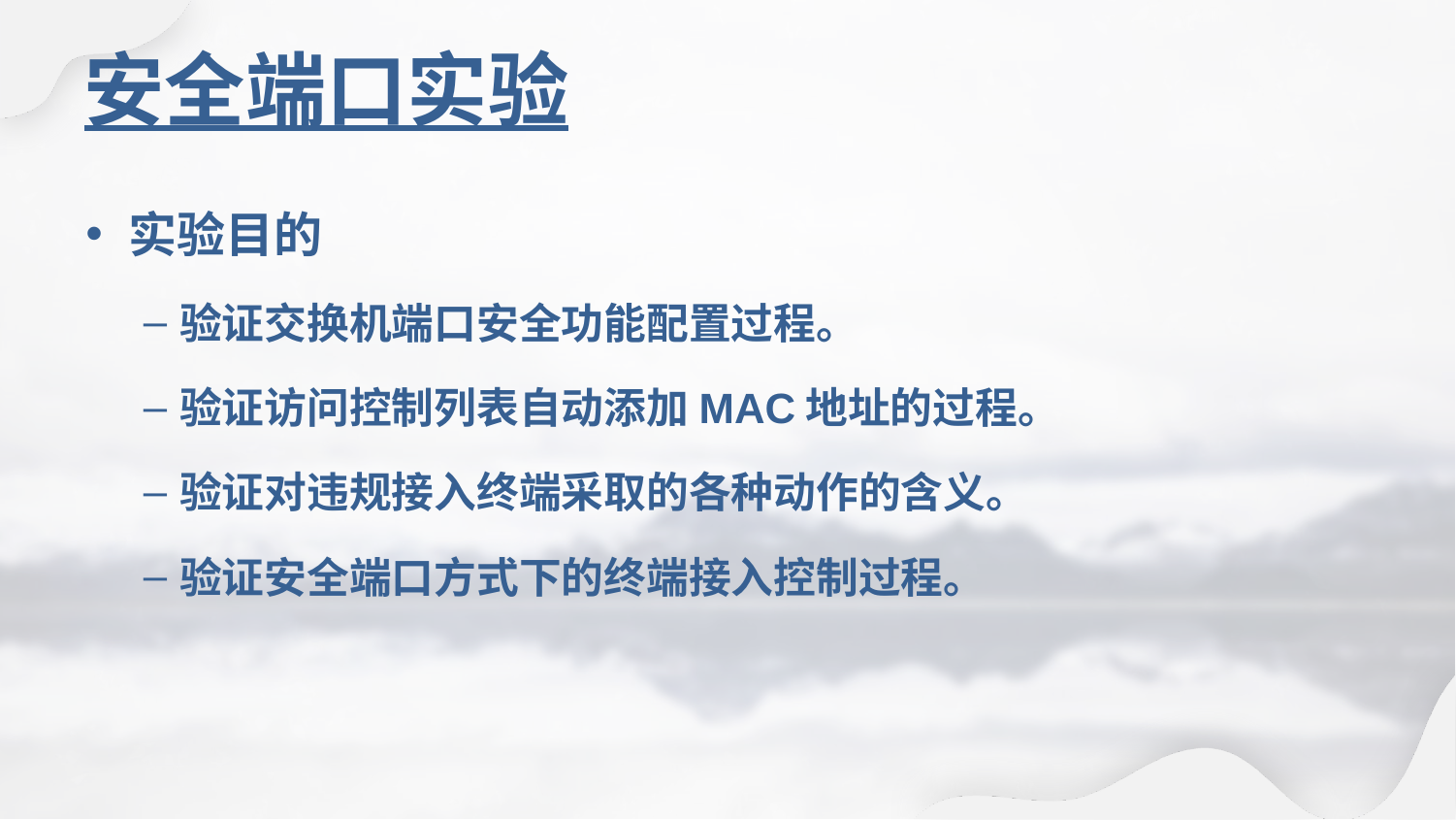

# 安全端口实验
实验目的
验证交换机端口安全功能配置过程。
验证访问控制列表自动添加MAC地址的过程。
验证对违规接入终端采取的各种动作的含义。
验证安全端口方式下的终端接入控制过程。